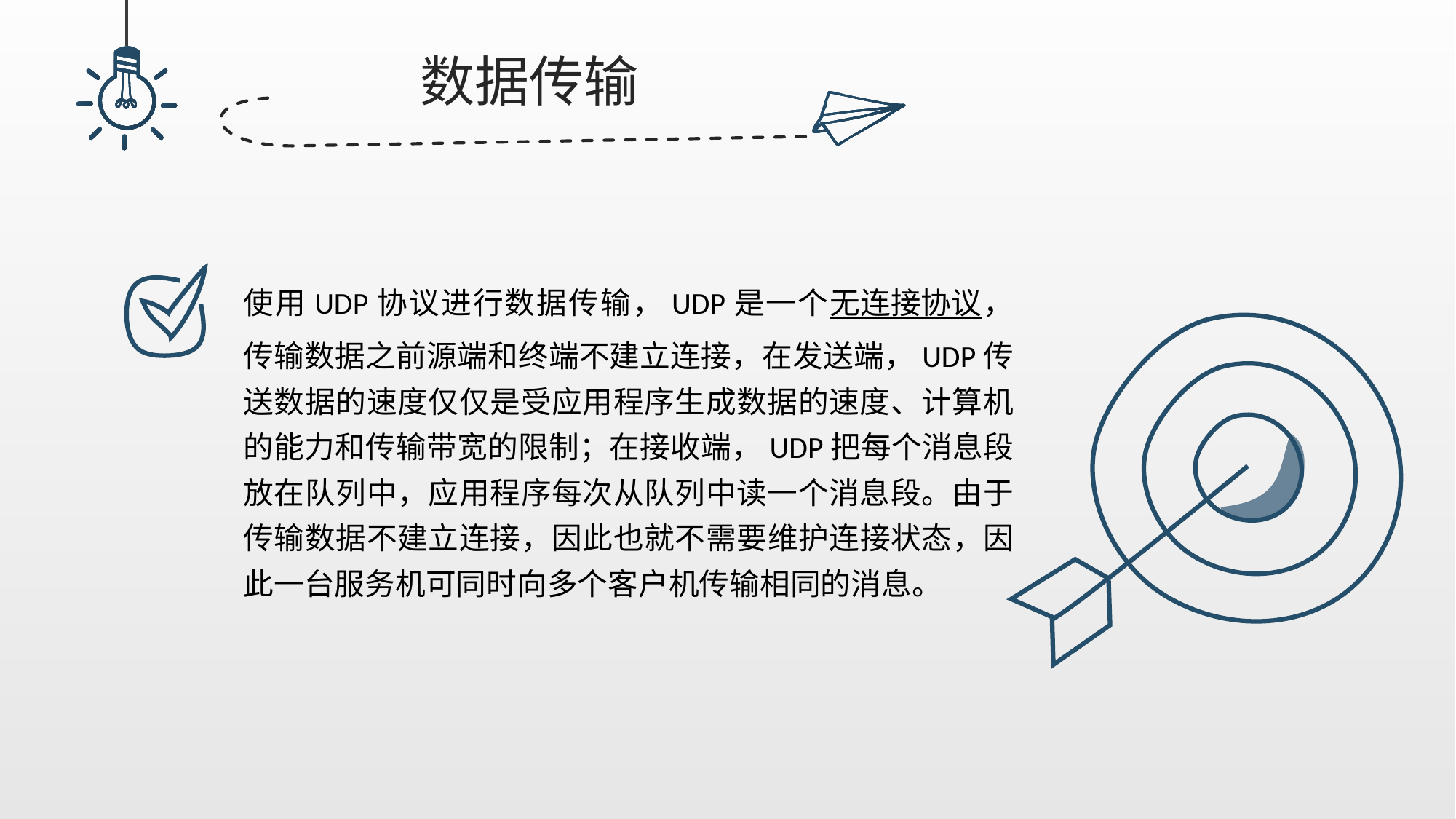

数据传输

使用UDP协议进行数据传输，UDP是一个无连接协议，传输数据之前源端和终端不建立连接，在发送端，UDP传送数据的速度仅仅是受应用程序生成数据的速度、计算机的能力和传输带宽的限制；在接收端，UDP把每个消息段放在队列中，应用程序每次从队列中读一个消息段。由于传输数据不建立连接，因此也就不需要维护连接状态，因此一台服务机可同时向多个客户机传输相同的消息。